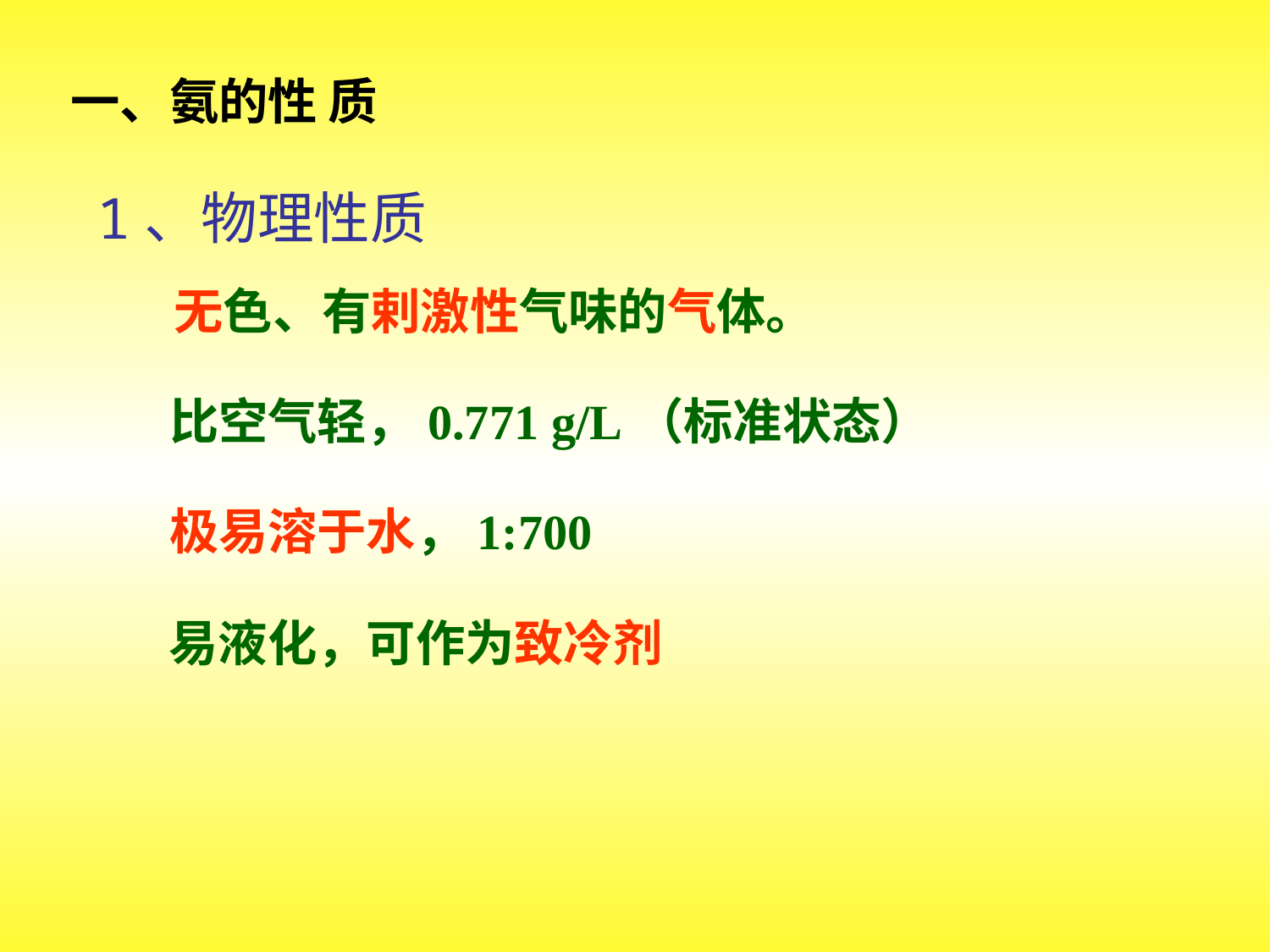

一、氨的性 质
1、物理性质
无色、有剌激性气味的气体。
比空气轻，0.771 g/L（标准状态）
极易溶于水，1:700
易液化，可作为致冷剂